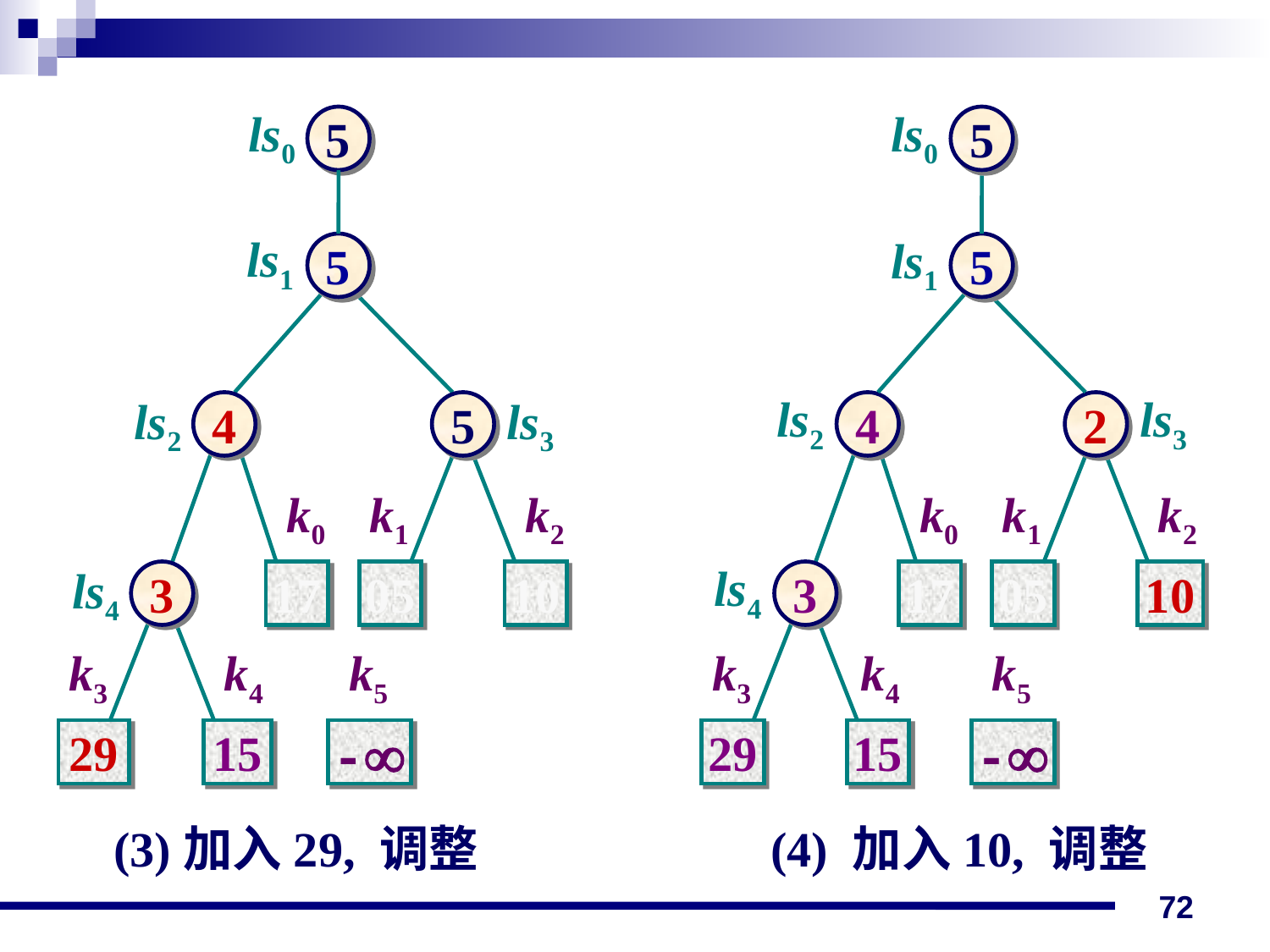

ls0
ls0
5
5

ls1
ls1
5
5

ls2
ls3
ls2
ls3
4
5
4
2

k0
k1
k2
k0
k1
k2
ls4
ls4
3
17
05
10
3
17
05
10

k3
k4
k5
k3
k4
k5
29
15
-∞
29
15
-∞
(3)加入29, 调整                         (4) 加入10, 调整
72